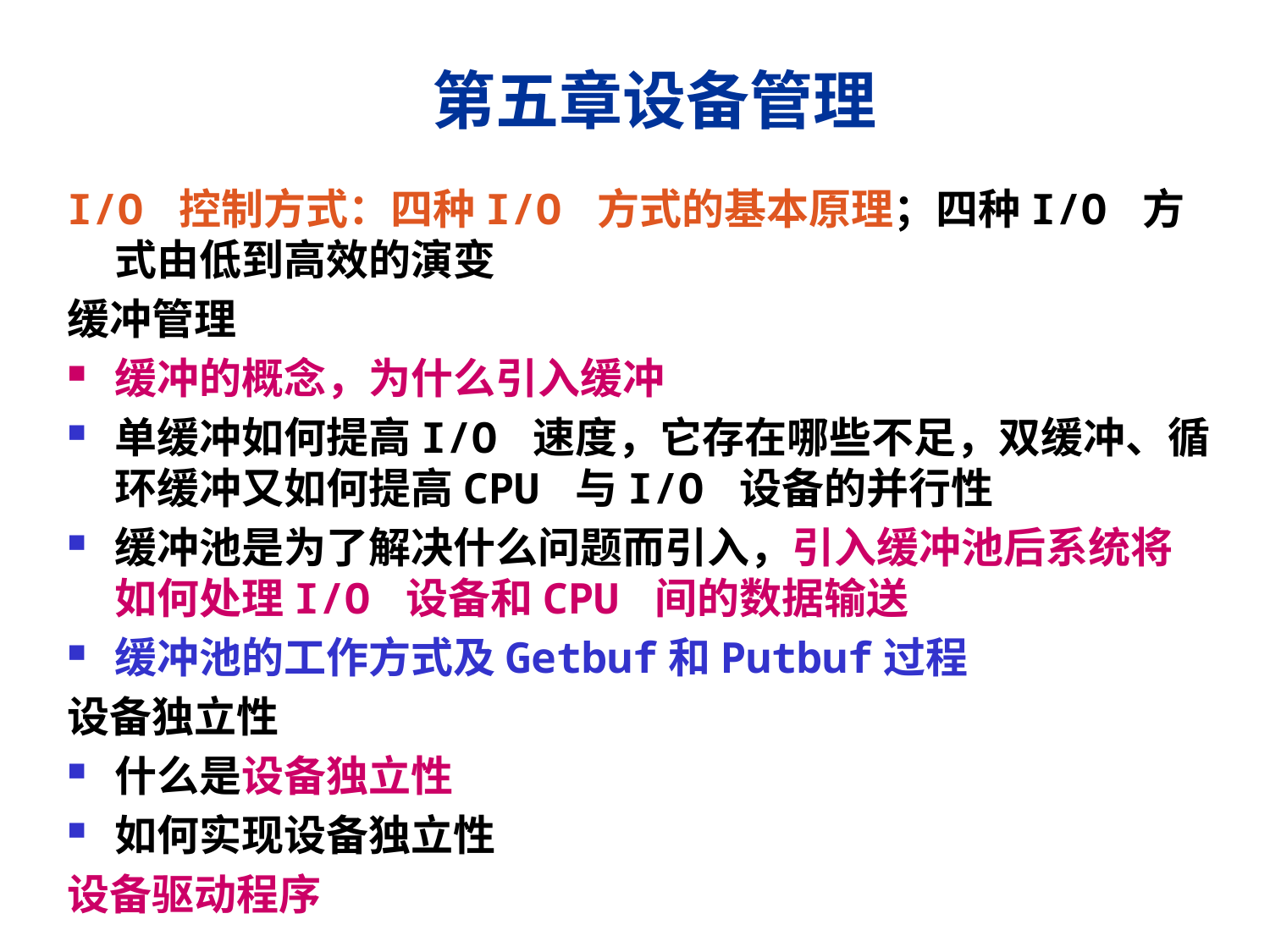

第五章设备管理
I/O 控制方式：四种I/O 方式的基本原理；四种I/O 方式由低到高效的演变
缓冲管理
缓冲的概念，为什么引入缓冲
单缓冲如何提高I/O 速度，它存在哪些不足，双缓冲、循环缓冲又如何提高CPU 与I/O 设备的并行性
缓冲池是为了解决什么问题而引入，引入缓冲池后系统将如何处理I/O 设备和CPU 间的数据输送
缓冲池的工作方式及Getbuf和Putbuf过程
设备独立性
什么是设备独立性
如何实现设备独立性
设备驱动程序